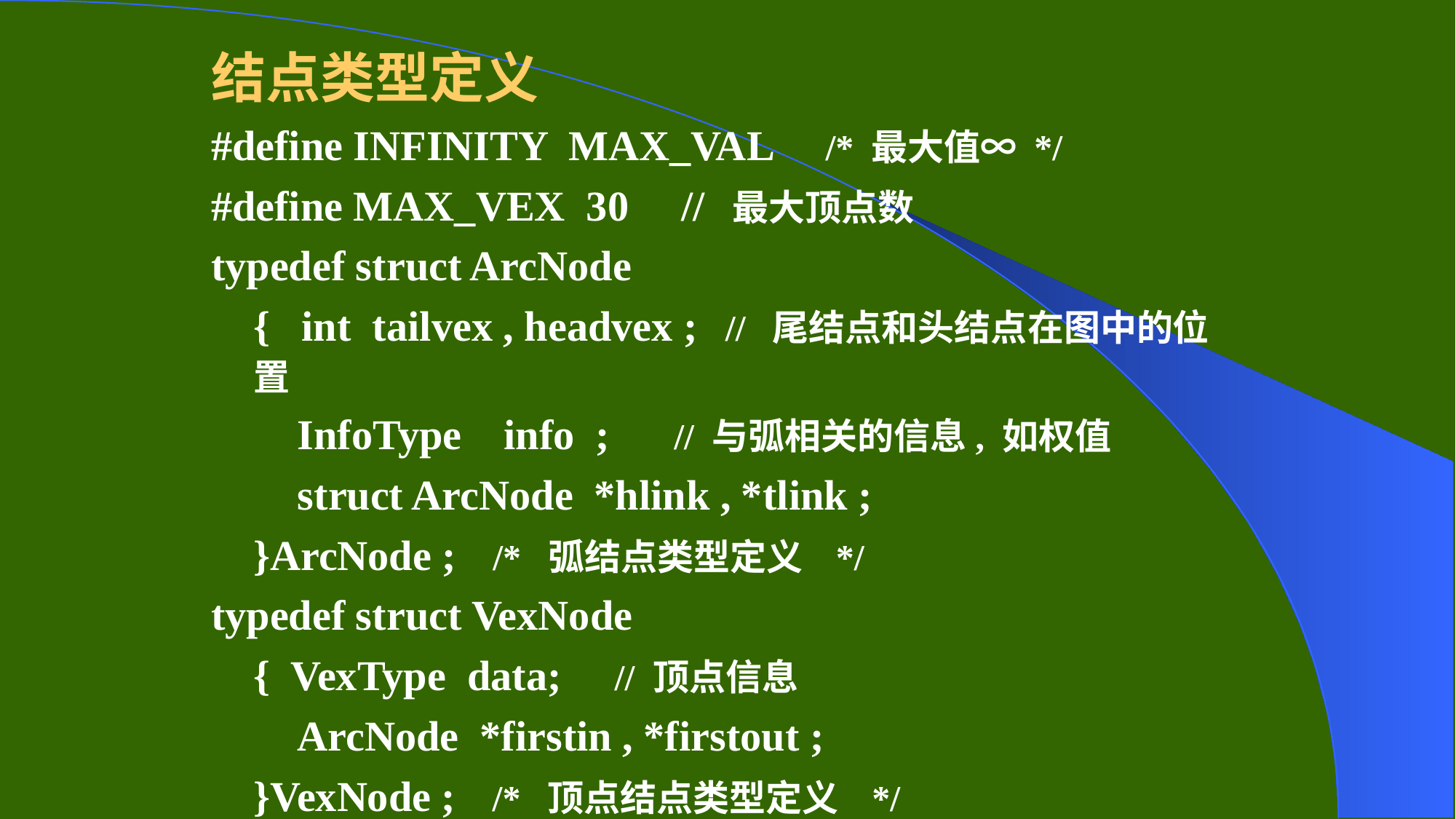

结点类型定义
#define INFINITY  MAX_VAL     /* 最大值∞ */
#define MAX_VEX  30     //  最大顶点数
typedef struct ArcNode
{   int  tailvex , headvex ;   //  尾结点和头结点在图中的位置
InfoType    info  ;       // 与弧相关的信息, 如权值
struct ArcNode  *hlink , *tlink ;
}ArcNode ;    /*  弧结点类型定义   */
typedef struct VexNode
{  VexType  data;     // 顶点信息
ArcNode  *firstin , *firstout ;
}VexNode ;    /*  顶点结点类型定义   */